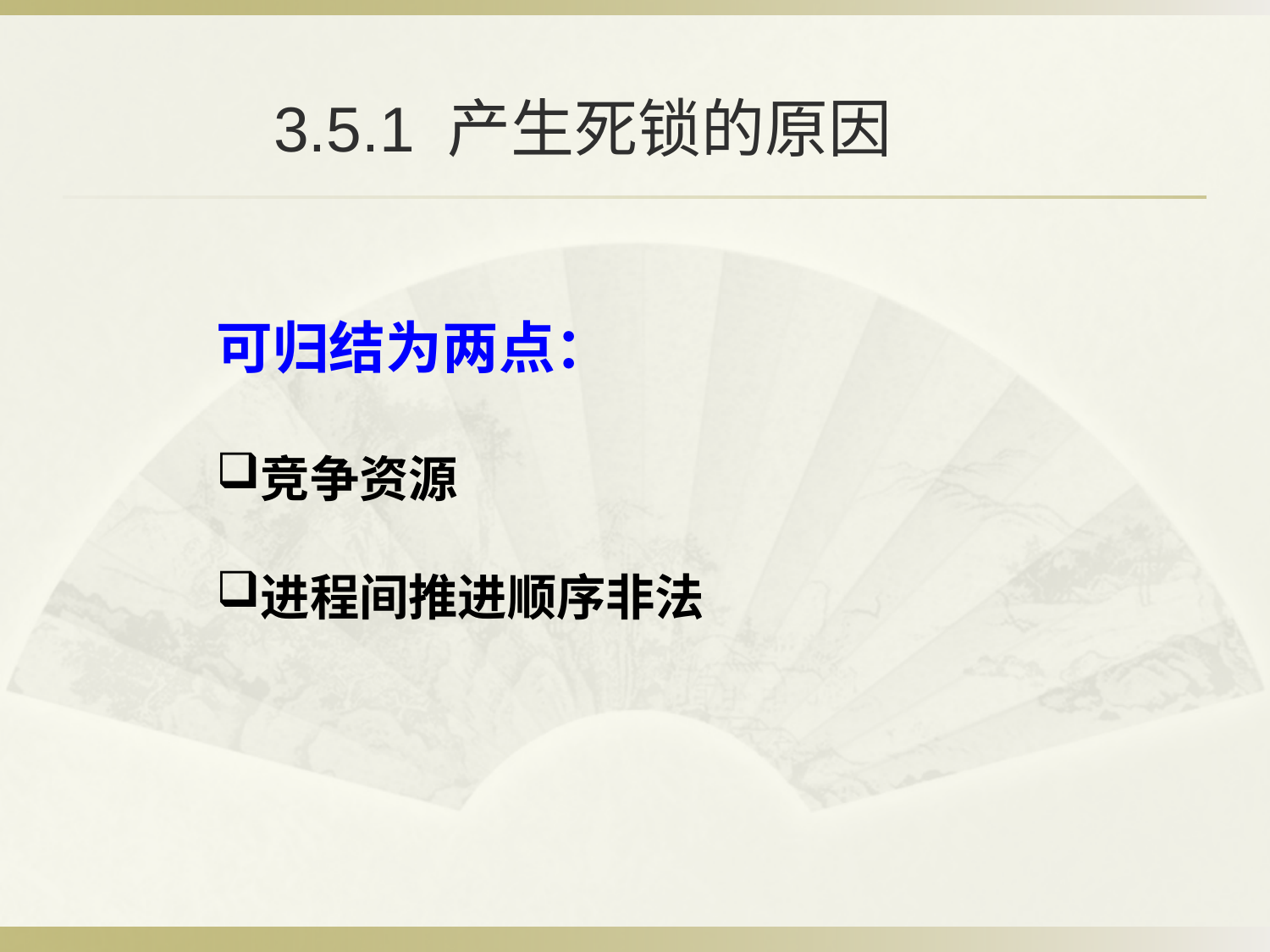

# 3.5.1 产生死锁的原因
可归结为两点：

竞争资源

进程间推进顺序非法
35